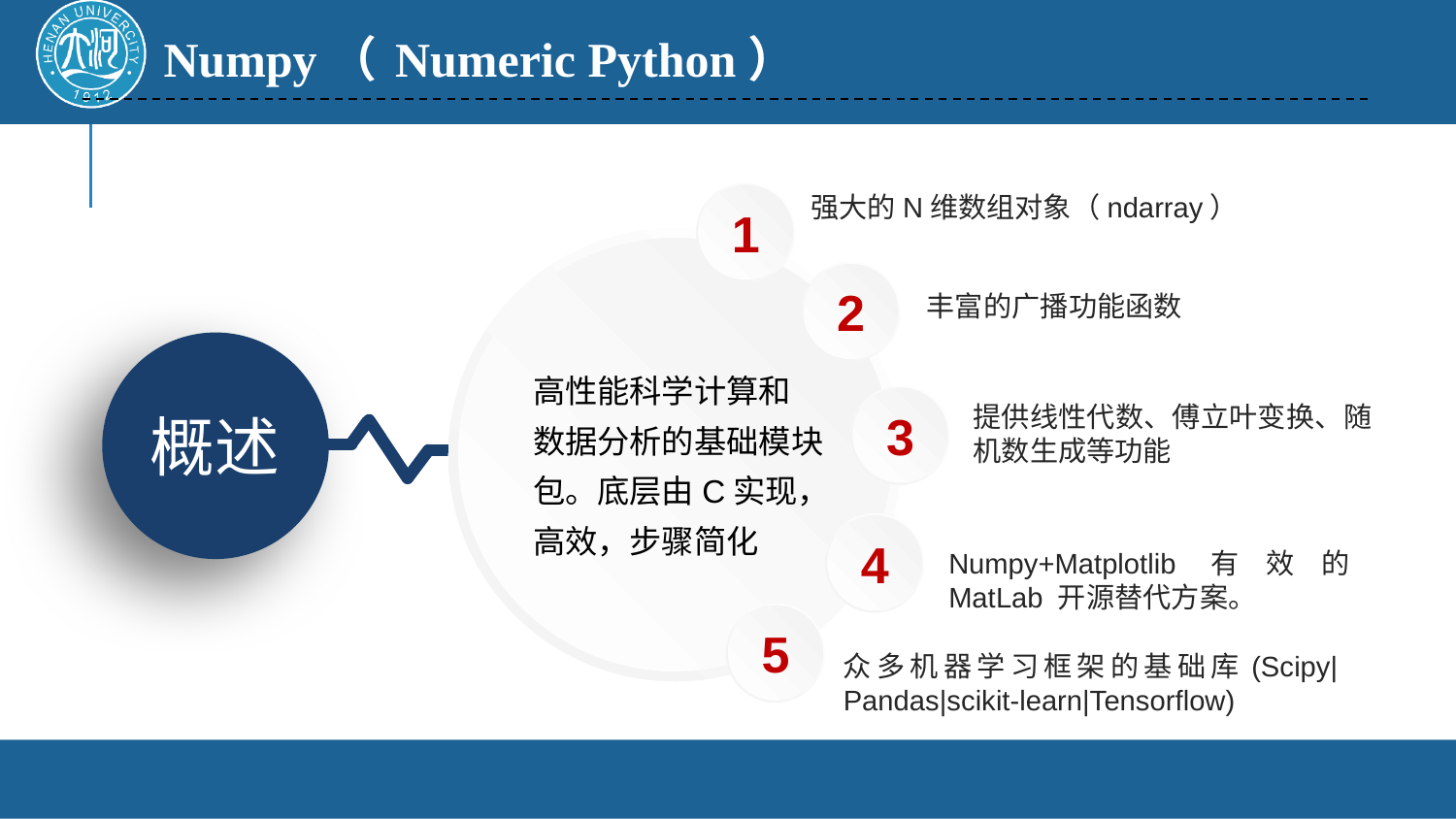

Numpy（Numeric Python）

1
强大的N维数组对象（ndarray）

2
丰富的广播功能函数

高性能科学计算和
数据分析的基础模块包。底层由C实现，高效，步骤简化

3
提供线性代数、傅立叶变换、随机数生成等功能
概述

4
Numpy+Matplotlib有效的 MatLab 开源替代方案。

5
众多机器学习框架的基础库(Scipy|Pandas|scikit-learn|Tensorflow)